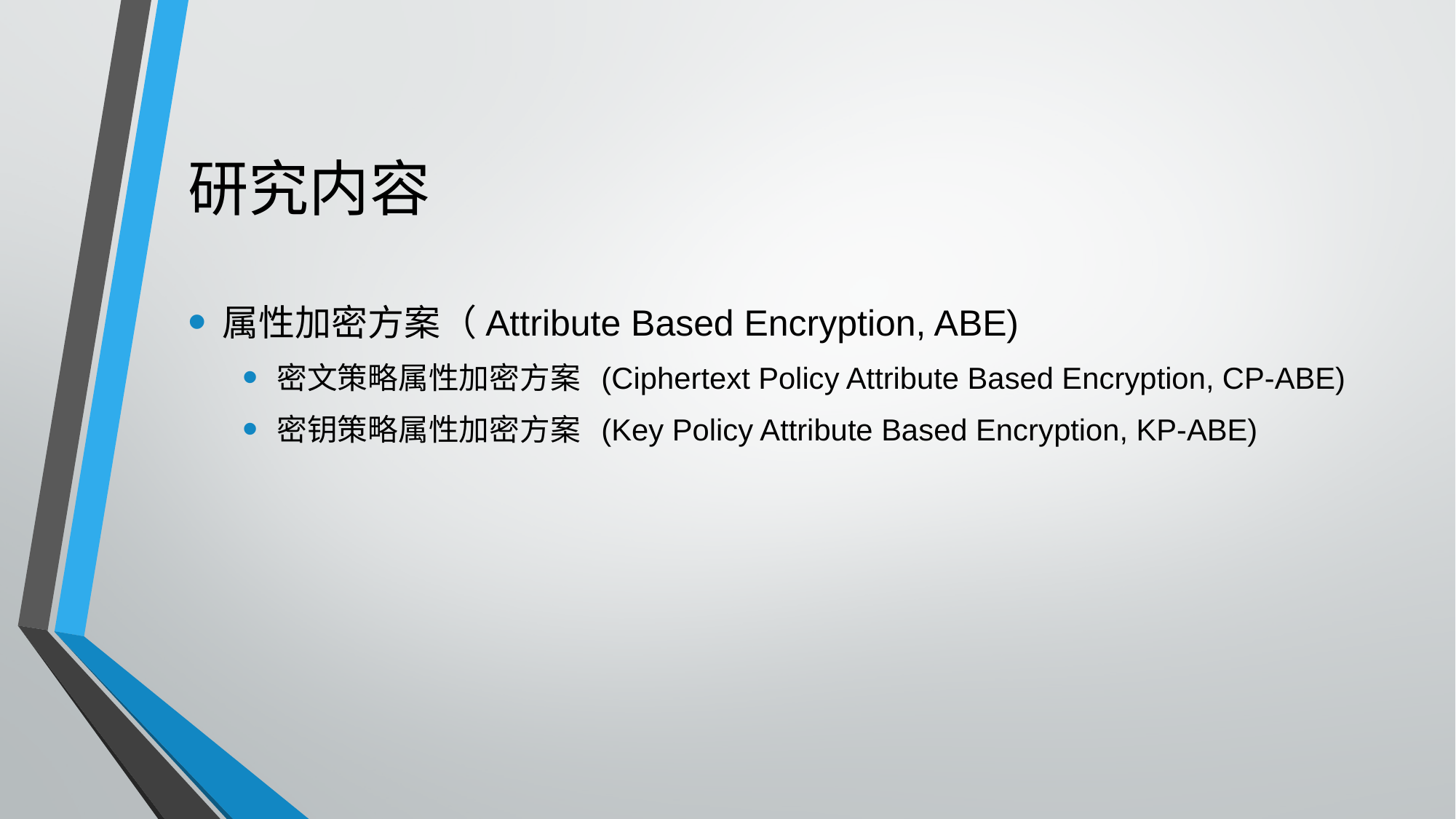

# 研究内容
属性加密方案（Attribute Based Encryption, ABE)
密文策略属性加密方案  (Ciphertext Policy Attribute Based Encryption, CP-ABE)
密钥策略属性加密方案  (Key Policy Attribute Based Encryption, KP-ABE)